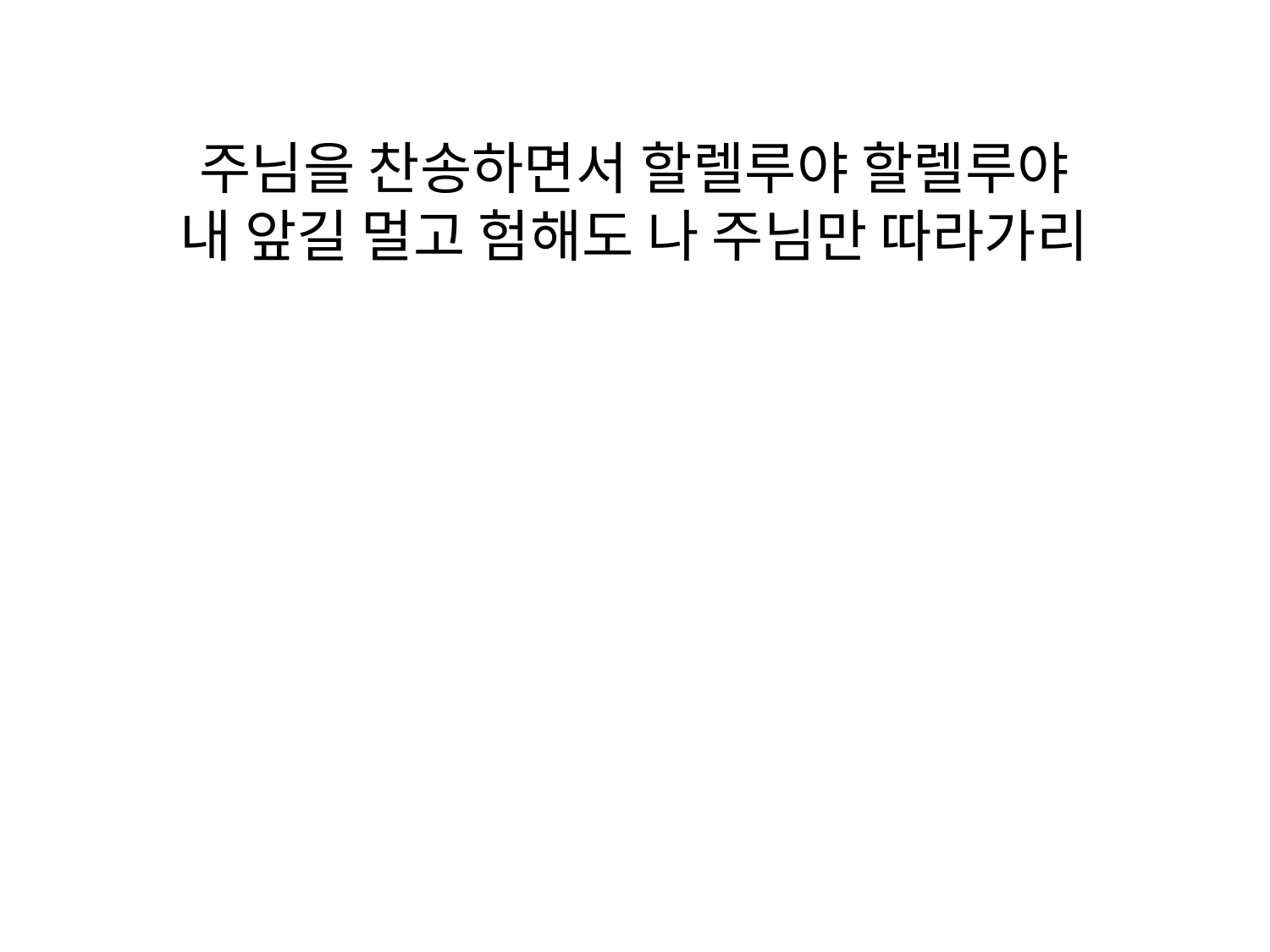

#
주님을 찬송하면서 할렐루야 할렐루야
내 앞길 멀고 험해도 나 주님만 따라가리